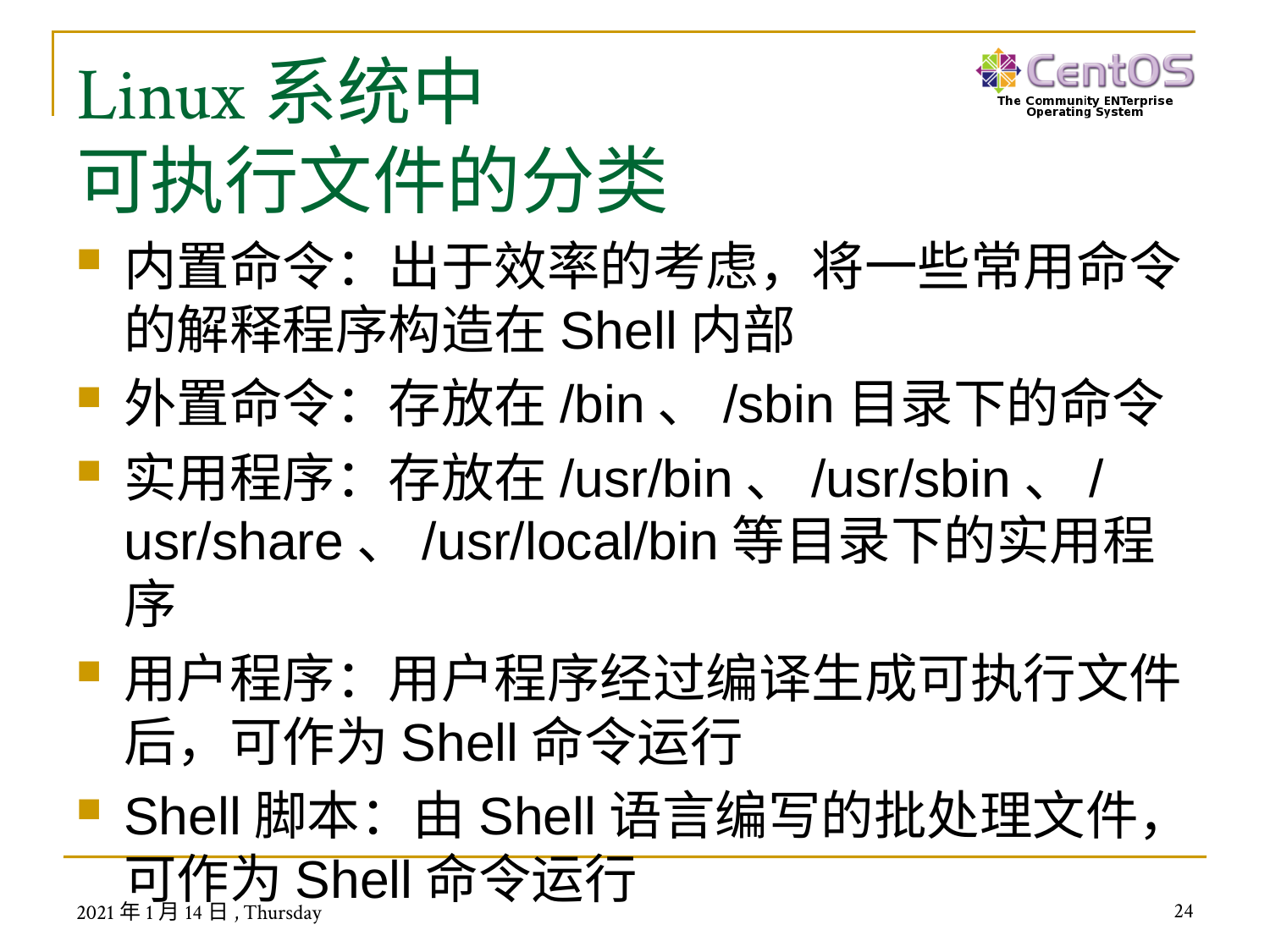

# Linux系统中 可执行文件的分类
内置命令：出于效率的考虑，将一些常用命令的解释程序构造在Shell内部
外置命令：存放在/bin、/sbin目录下的命令
实用程序：存放在/usr/bin、/usr/sbin、/usr/share、/usr/local/bin等目录下的实用程序
用户程序：用户程序经过编译生成可执行文件后，可作为Shell命令运行
Shell脚本：由Shell语言编写的批处理文件，可作为Shell命令运行
2021年1月14日, Thursday
24